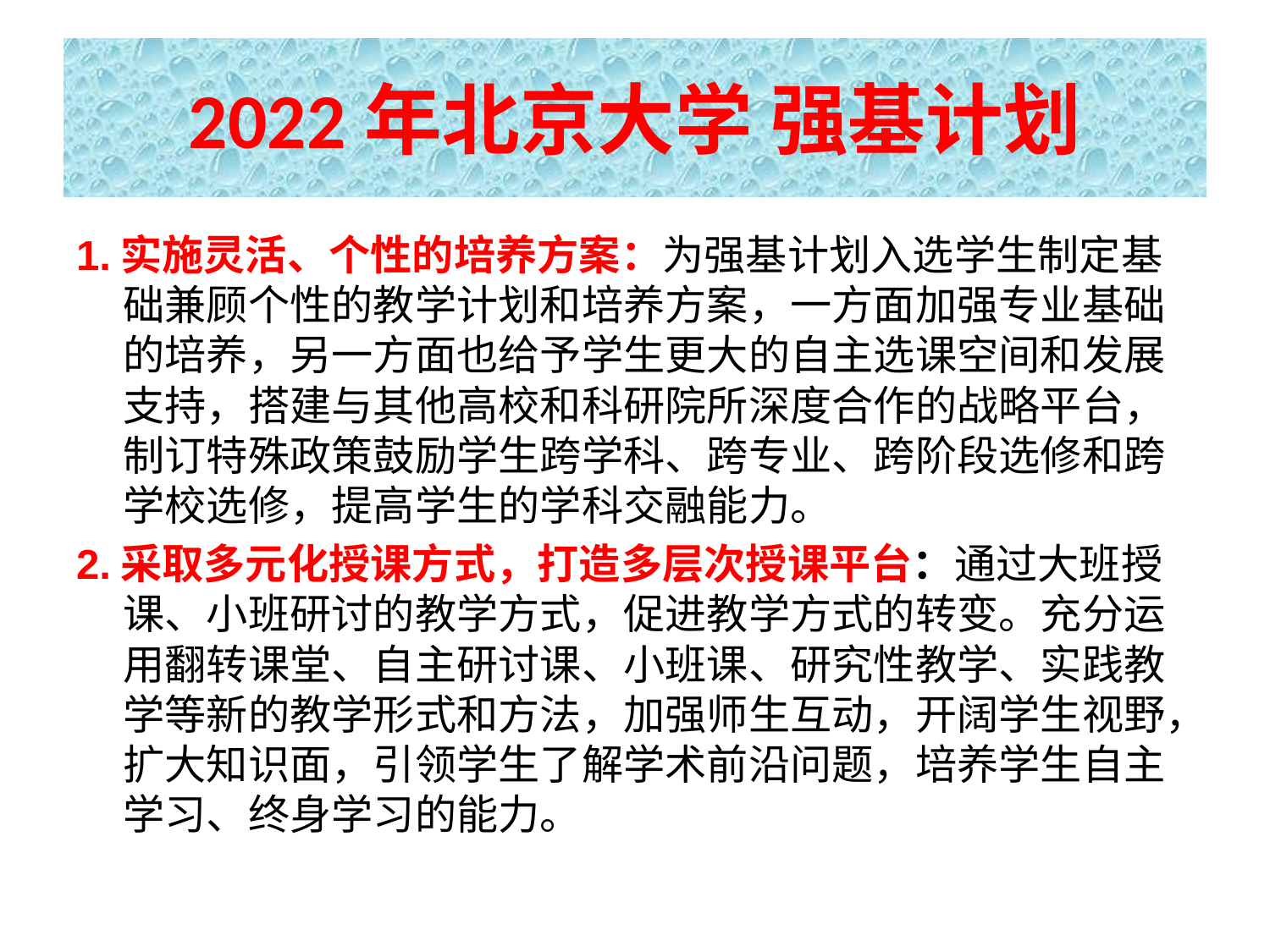

# 2022年北京大学 强基计划
1.实施灵活、个性的培养方案：为强基计划入选学生制定基础兼顾个性的教学计划和培养方案，一方面加强专业基础的培养，另一方面也给予学生更大的自主选课空间和发展支持，搭建与其他高校和科研院所深度合作的战略平台，制订特殊政策鼓励学生跨学科、跨专业、跨阶段选修和跨学校选修，提高学生的学科交融能力。
2.采取多元化授课方式，打造多层次授课平台：通过大班授课、小班研讨的教学方式，促进教学方式的转变。充分运用翻转课堂、自主研讨课、小班课、研究性教学、实践教学等新的教学形式和方法，加强师生互动，开阔学生视野，扩大知识面，引领学生了解学术前沿问题，培养学生自主学习、终身学习的能力。